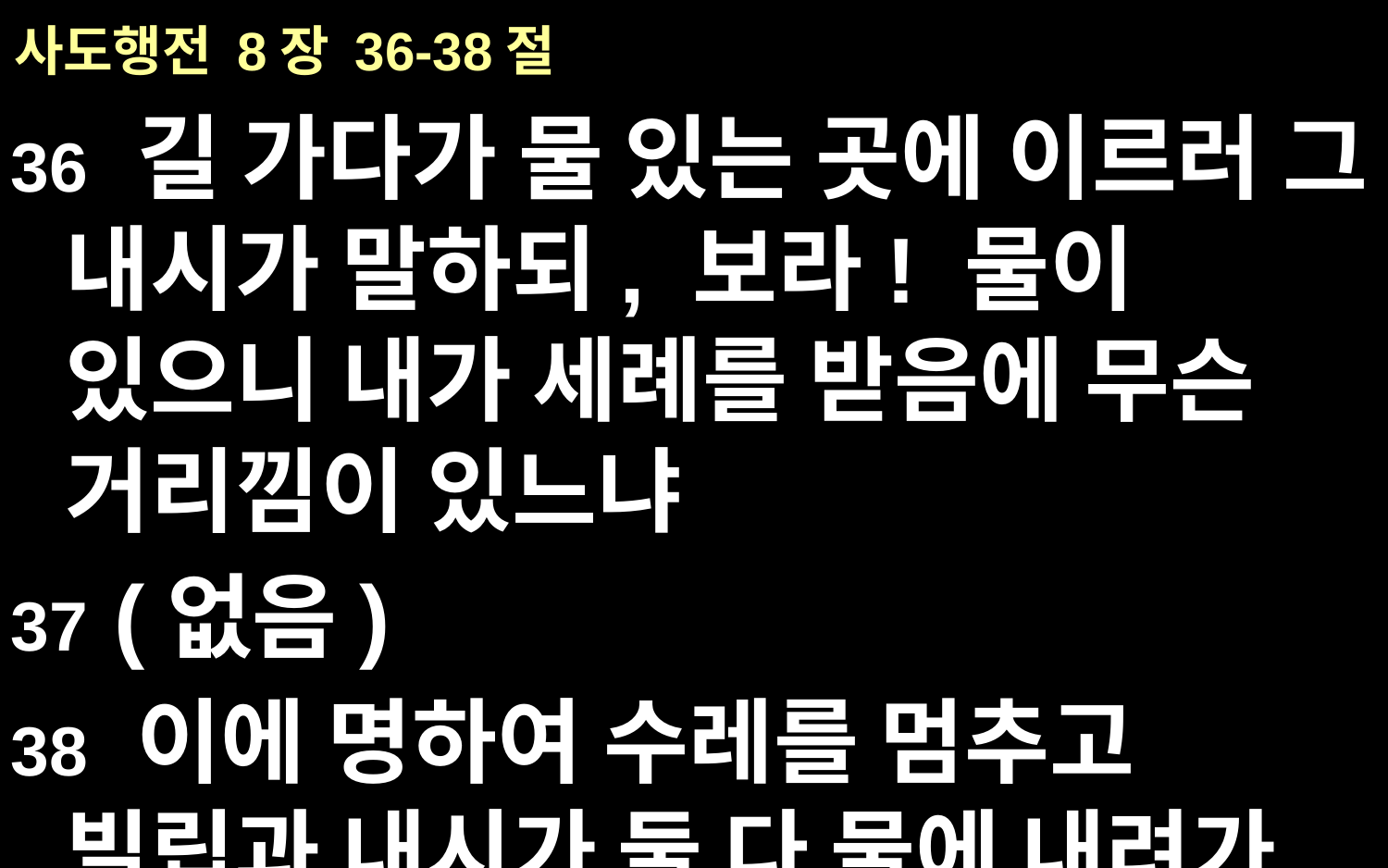

# 사도행전 8장 36-38절
36 길 가다가 물 있는 곳에 이르러 그 내시가 말하되, 보라! 물이 있으니 내가 세례를 받음에 무슨 거리낌이 있느냐
37 (없음)
38 이에 명하여 수레를 멈추고 빌립과 내시가 둘 다 물에 내려가 빌립이 세례를 베풀고